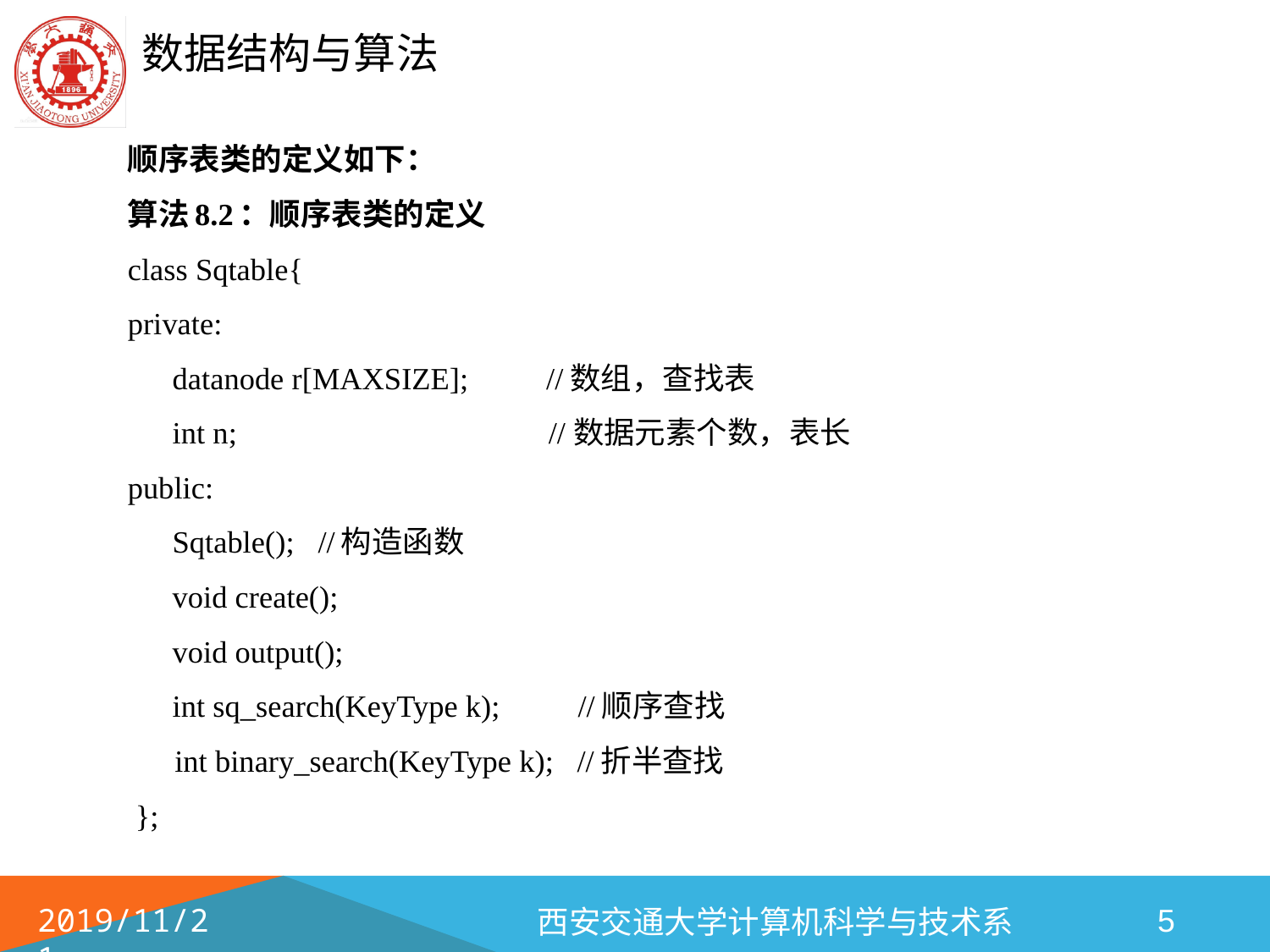

顺序表类的定义如下：
算法8.2：顺序表类的定义
class Sqtable{
private:
	datanode r[MAXSIZE];          //数组，查找表
	int n;                                        //数据元素个数，表长
public:
	Sqtable();   //构造函数
	void create();
	void output();
	int sq_search(KeyType k);          //顺序查找
      int binary_search(KeyType k);   //折半查找
 };